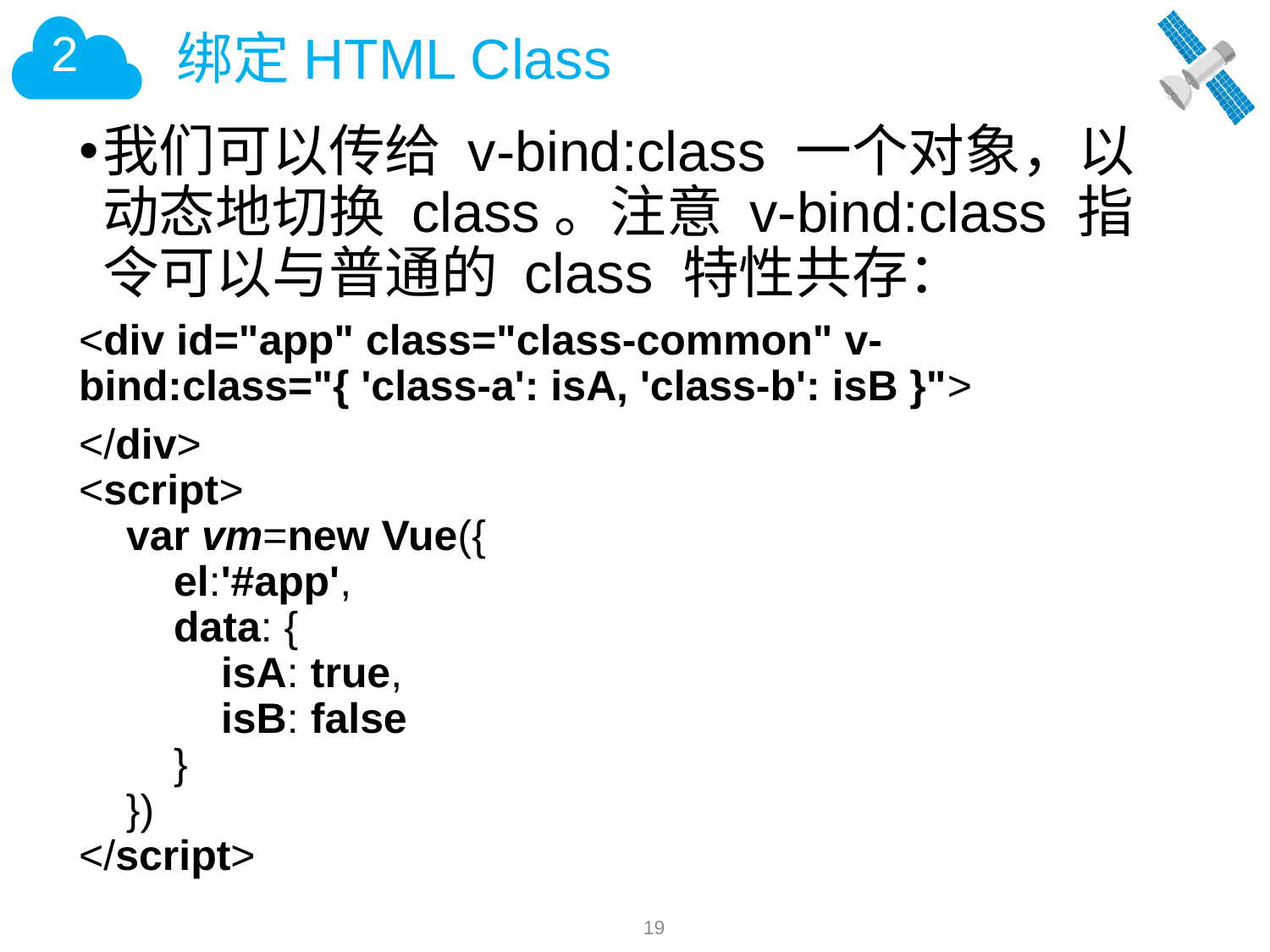

# 绑定HTML Class
我们可以传给 v-bind:class 一个对象，以动态地切换 class。注意 v-bind:class 指令可以与普通的 class 特性共存：
<div id="app" class="class-common" v-bind:class="{ 'class-a': isA, 'class-b': isB }">
</div>
<script>
    var vm=new Vue({
        el:'#app',
        data: {
            isA: true,
            isB: false
        }
    })
</script>
19